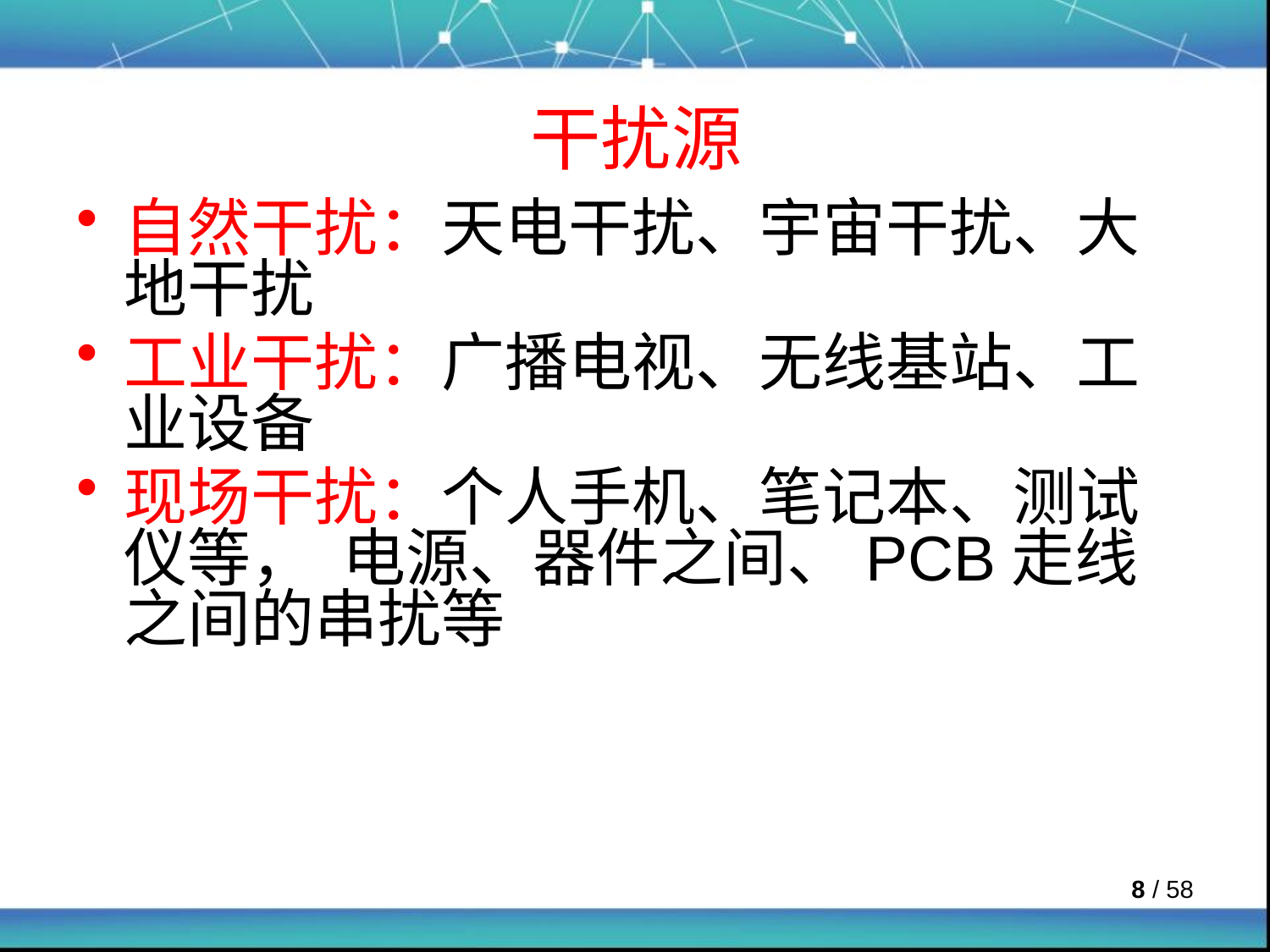

# 干扰源
自然干扰：天电干扰、宇宙干扰、大地干扰
工业干扰：广播电视、无线基站、工业设备
现场干扰：个人手机、笔记本、测试仪等，  电源、器件之间、PCB走线之间的串扰等
8 / 58